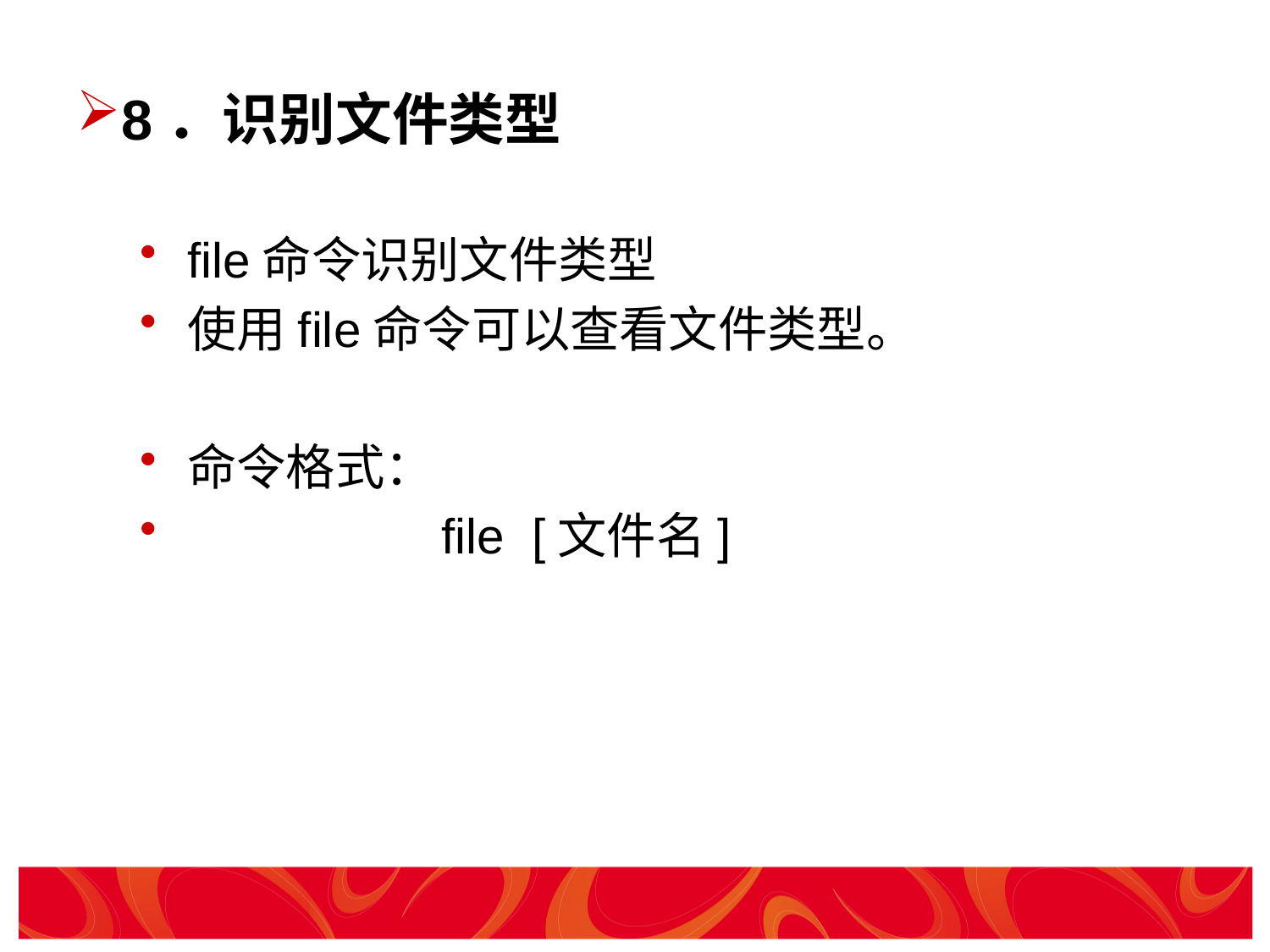

# 8．识别文件类型
file命令识别文件类型
使用file命令可以查看文件类型。

命令格式：
		file  [文件名]